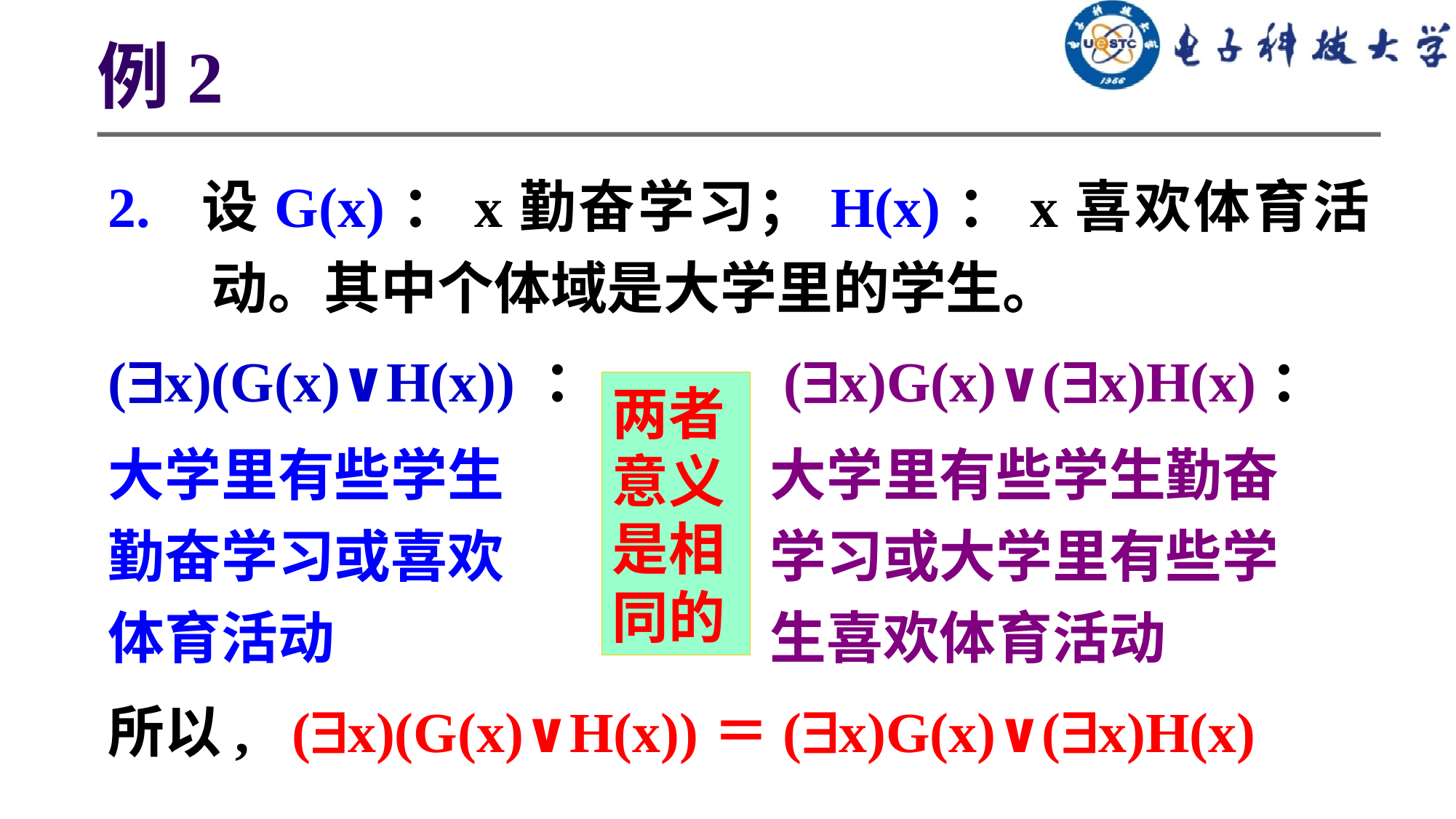

# 例2
2.  设G(x)：x勤奋学习；H(x)：x喜欢体育活动。其中个体域是大学里的学生。
(∃x)(G(x)∨H(x)) ：	         (∃x)G(x)∨(∃x)H(x)：
大学里有些学生		         大学里有些学生勤奋
勤奋学习或喜欢		         学习或大学里有些学
体育活动			         生喜欢体育活动
所以,   (∃x)(G(x)∨H(x))＝(∃x)G(x)∨(∃x)H(x)
两者意义是相同的